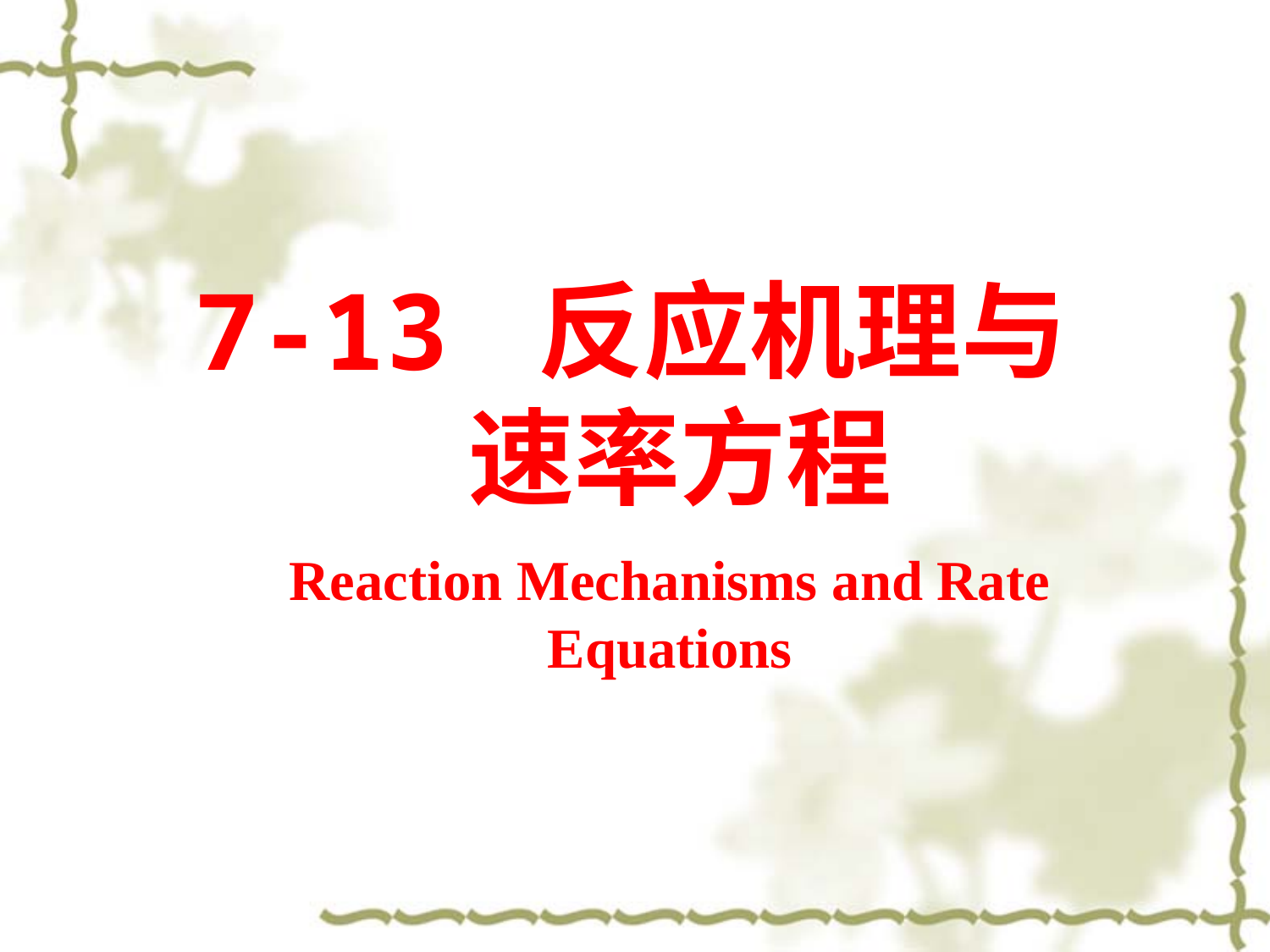

7-13 反应机理与
   速率方程
Reaction Mechanisms and Rate Equations